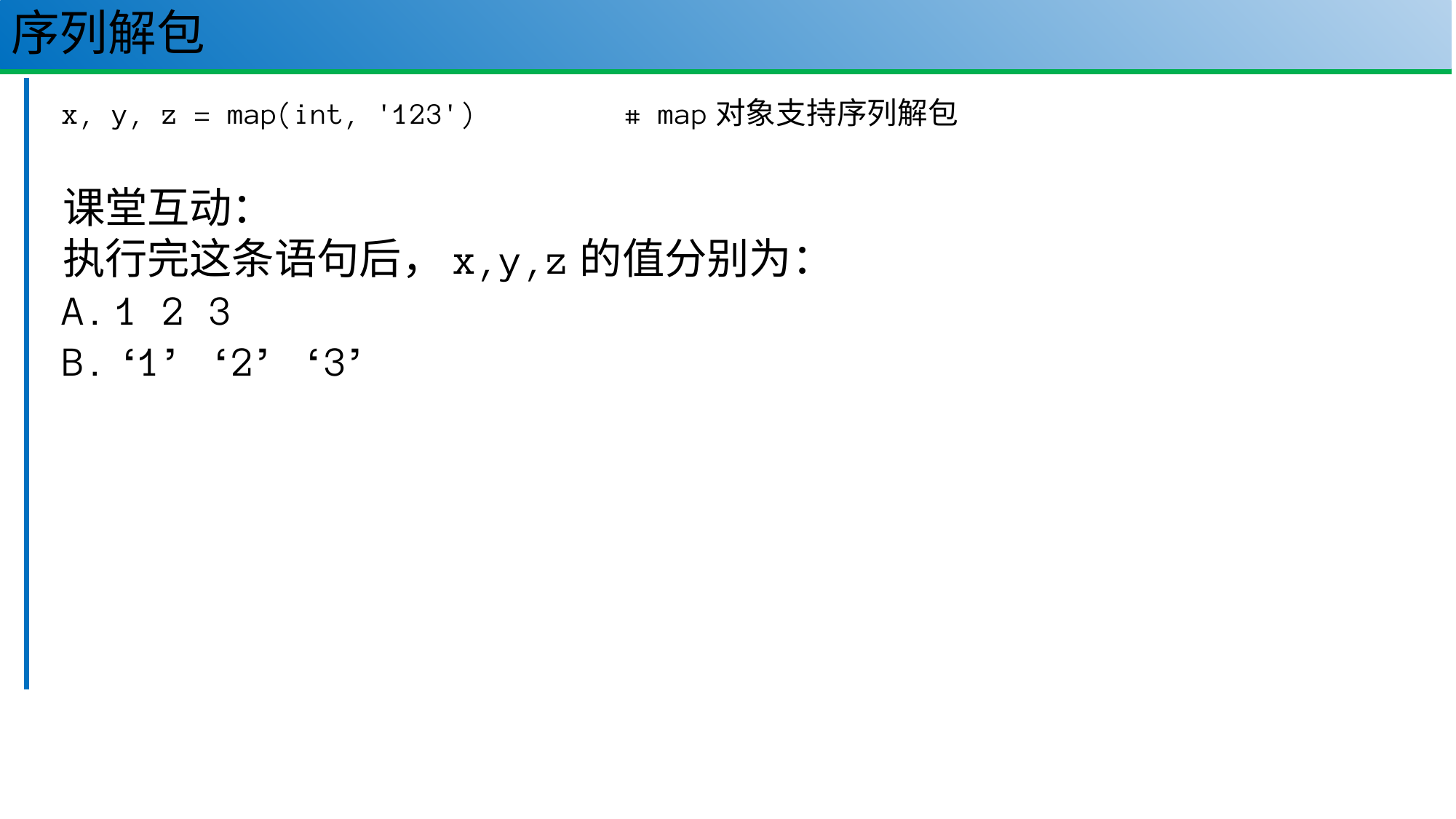

# 序列解包
39
x, y, z = map(int, '123')         # map对象支持序列解包

课堂互动：
执行完这条语句后，x,y,z的值分别为：
1 2 3
‘1’ ‘2’ ‘3’